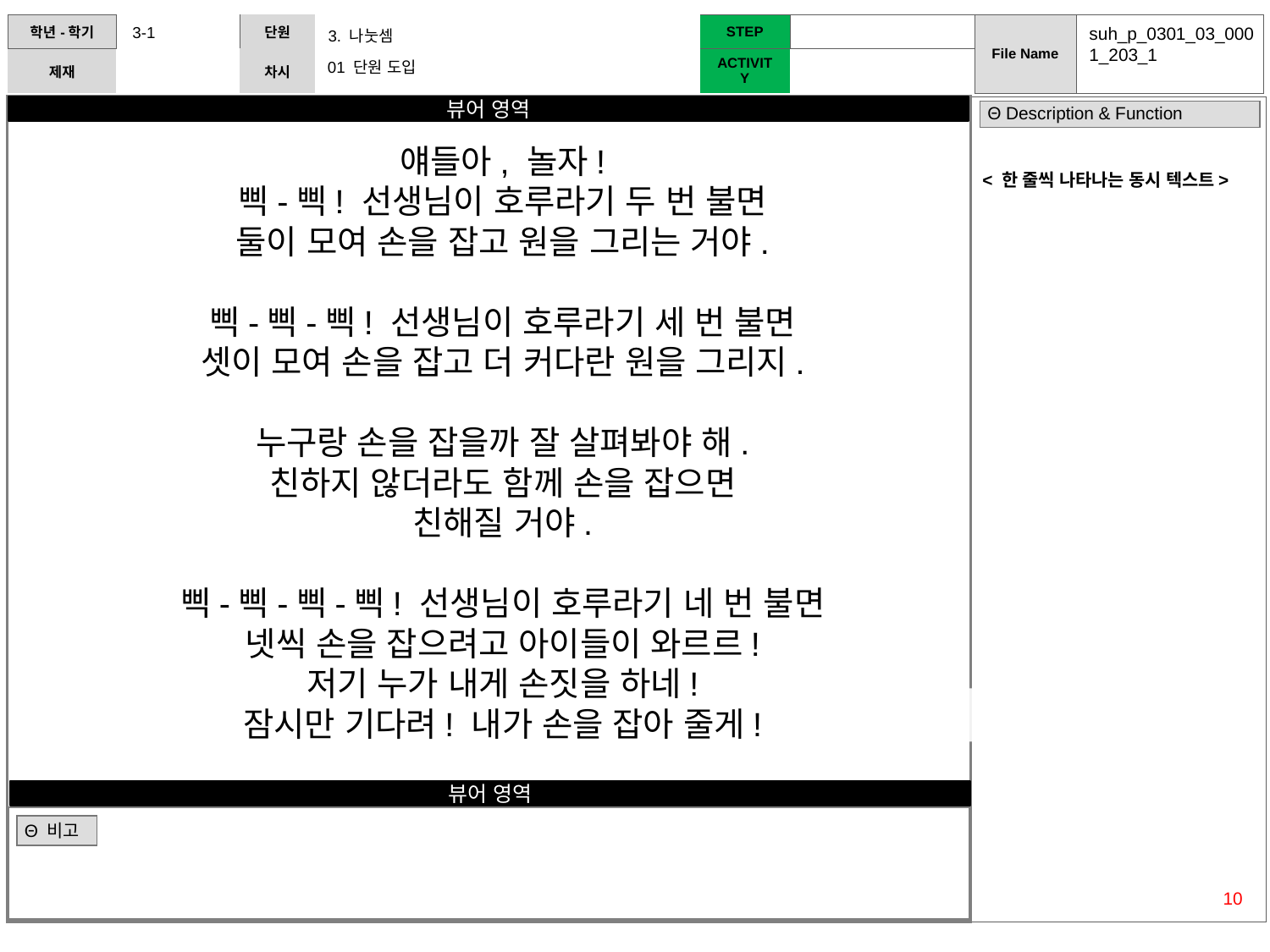

3-1
suh_p_0301_03_0001_203_1
3. 나눗셈
01 단원 도입

| Θ Description & Function |
| --- |
얘들아, 놀자!
삑-삑! 선생님이 호루라기 두 번 불면
둘이 모여 손을 잡고 원을 그리는 거야.

삑-삑-삑! 선생님이 호루라기 세 번 불면
셋이 모여 손을 잡고 더 커다란 원을 그리지.

누구랑 손을 잡을까 잘 살펴봐야 해.
친하지 않더라도 함께 손을 잡으면
친해질 거야.

삑-삑-삑-삑! 선생님이 호루라기 네 번 불면
넷씩 손을 잡으려고 아이들이 와르르!
저기 누가 내게 손짓을 하네!
잠시만 기다려! 내가 손을 잡아 줄게!

< 한 줄씩 나타나는 동시 텍스트>